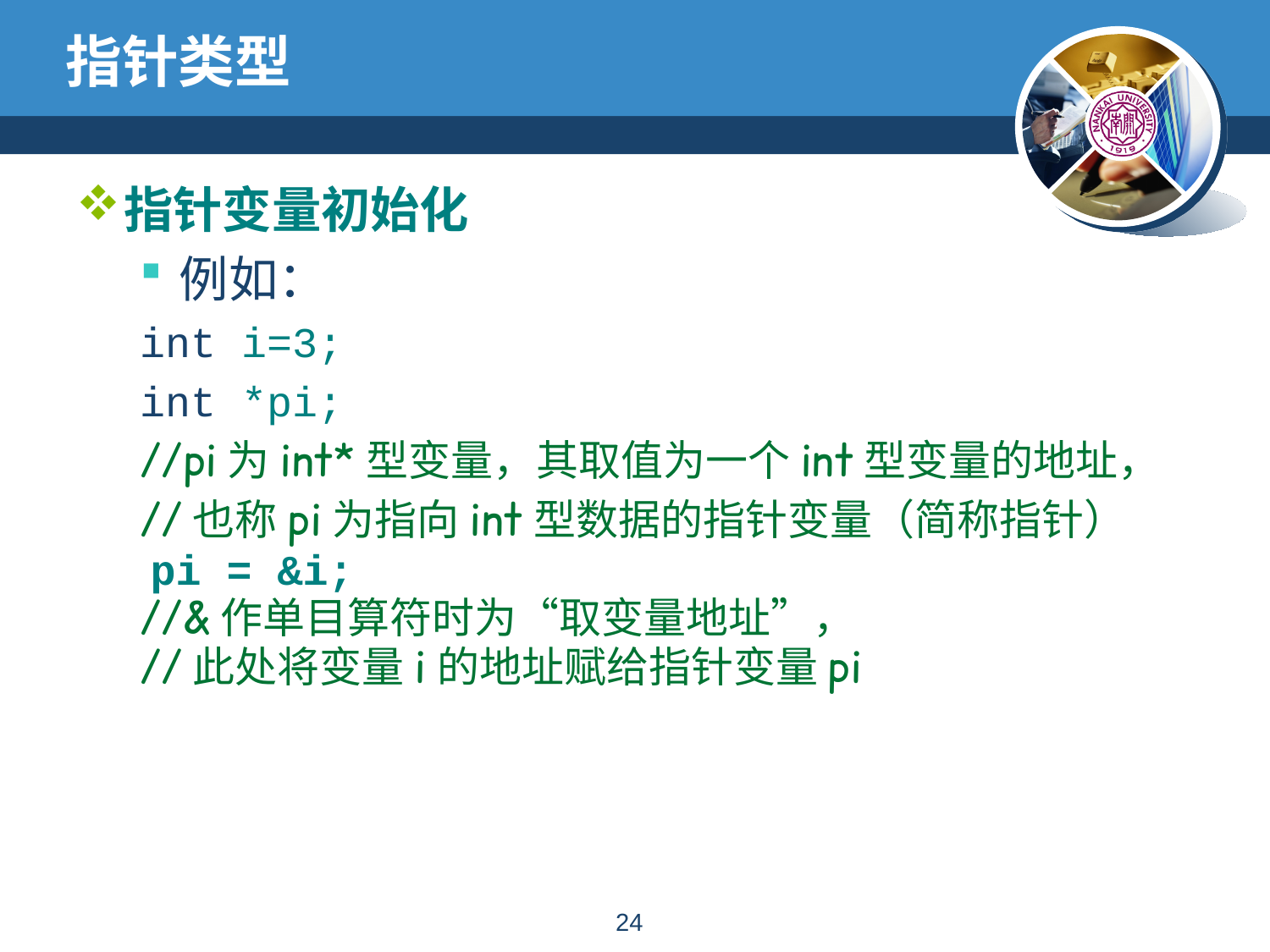

# 指针类型
指针变量初始化
例如：
int i=3;
int *pi;
//pi为int*型变量，其取值为一个int型变量的地址，
//也称pi为指向int型数据的指针变量（简称指针）
	pi = &i;
//&作单目算符时为“取变量地址”，
//此处将变量i的地址赋给指针变量pi

24